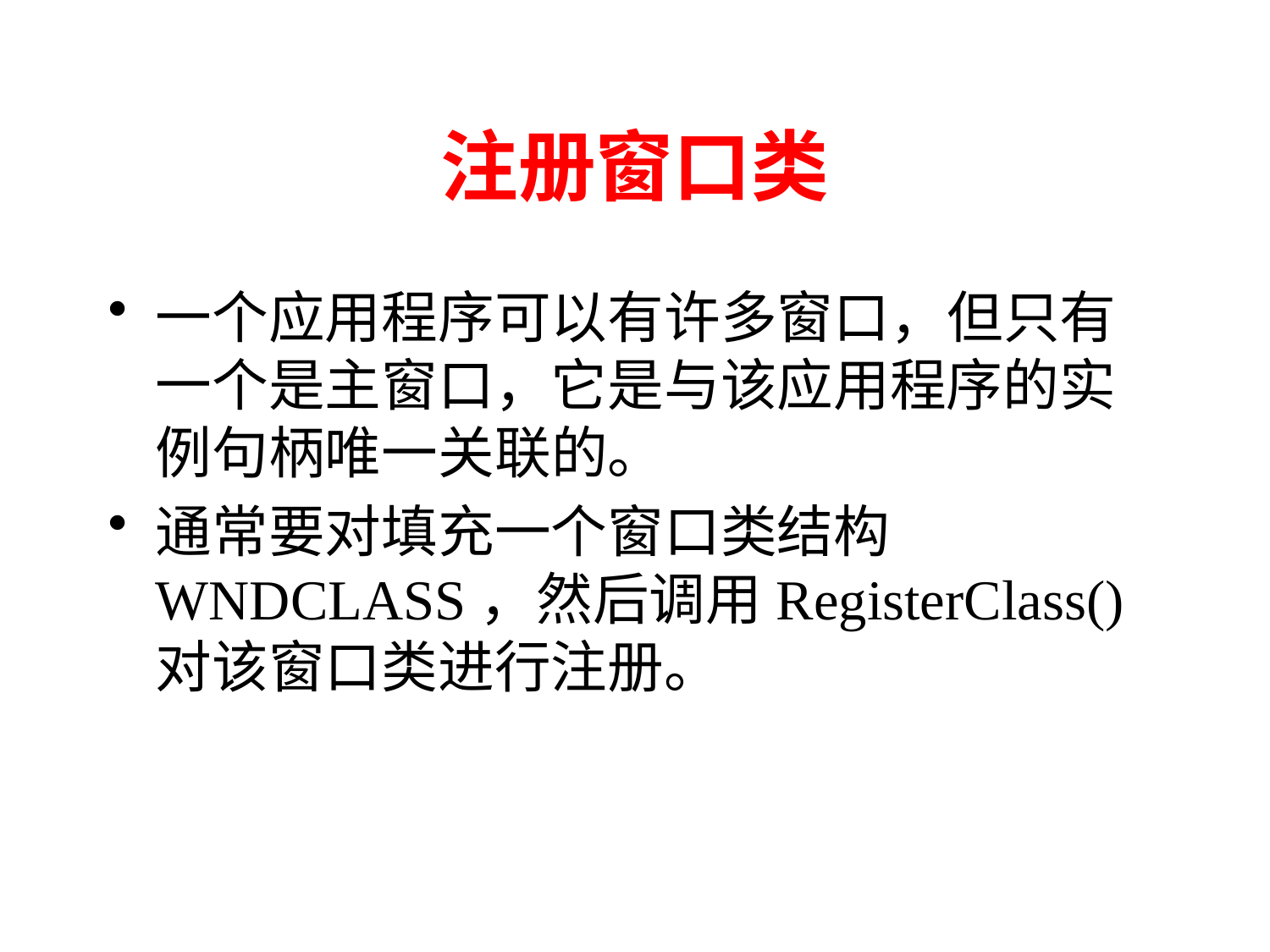

# 注册窗口类
一个应用程序可以有许多窗口，但只有一个是主窗口，它是与该应用程序的实例句柄唯一关联的。
通常要对填充一个窗口类结构WNDCLASS，然后调用RegisterClass()对该窗口类进行注册。